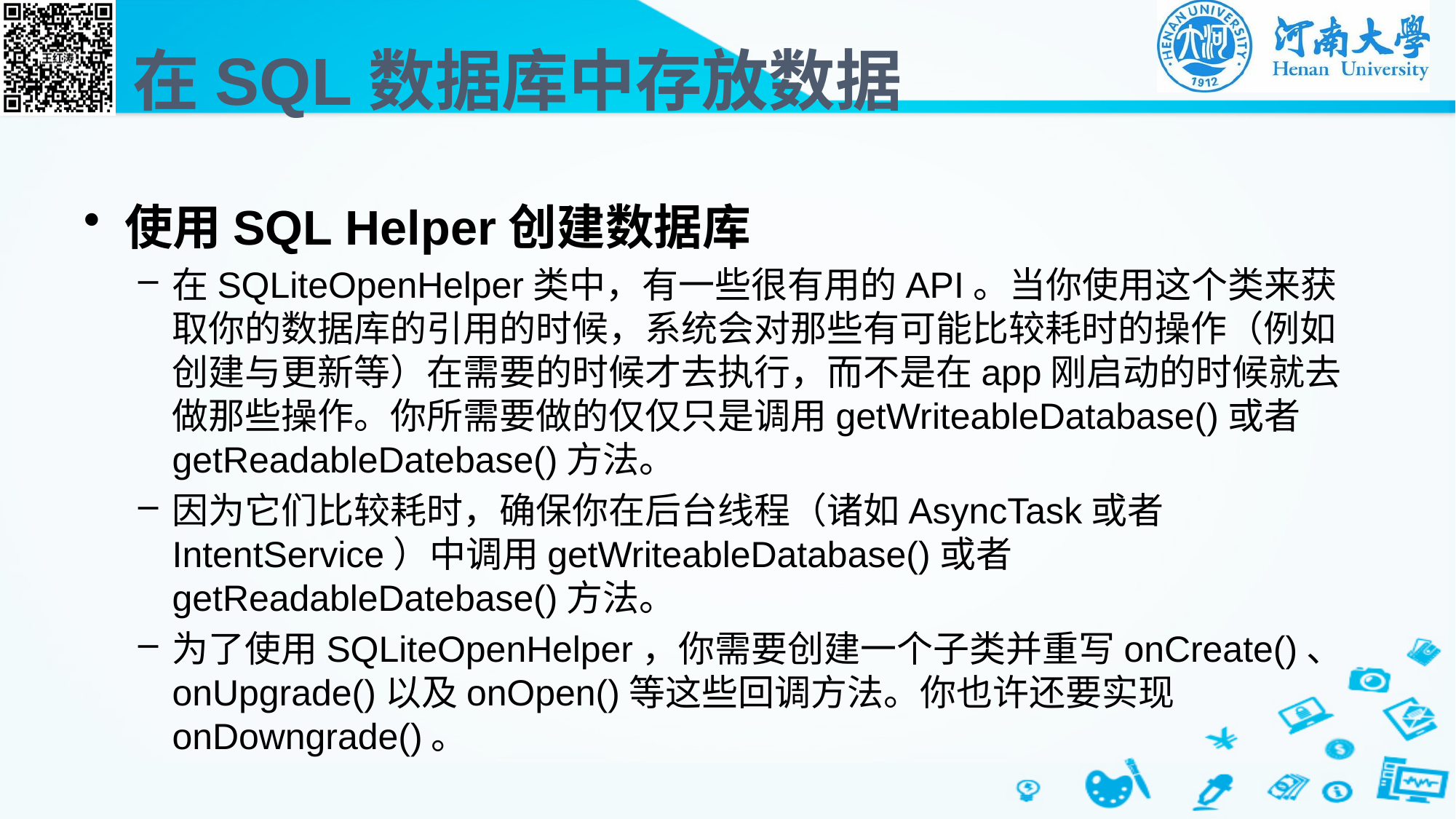

# 在SQL数据库中存放数据
使用SQL Helper创建数据库
在SQLiteOpenHelper类中，有一些很有用的API。当你使用这个类来获取你的数据库的引用的时候，系统会对那些有可能比较耗时的操作（例如创建与更新等）在需要的时候才去执行，而不是在app刚启动的时候就去做那些操作。你所需要做的仅仅只是调用getWriteableDatabase()或者getReadableDatebase()方法。
因为它们比较耗时，确保你在后台线程（诸如AsyncTask或者IntentService）中调用getWriteableDatabase()或者getReadableDatebase()方法。
为了使用SQLiteOpenHelper，你需要创建一个子类并重写onCreate()、onUpgrade()以及onOpen()等这些回调方法。你也许还要实现onDowngrade()。